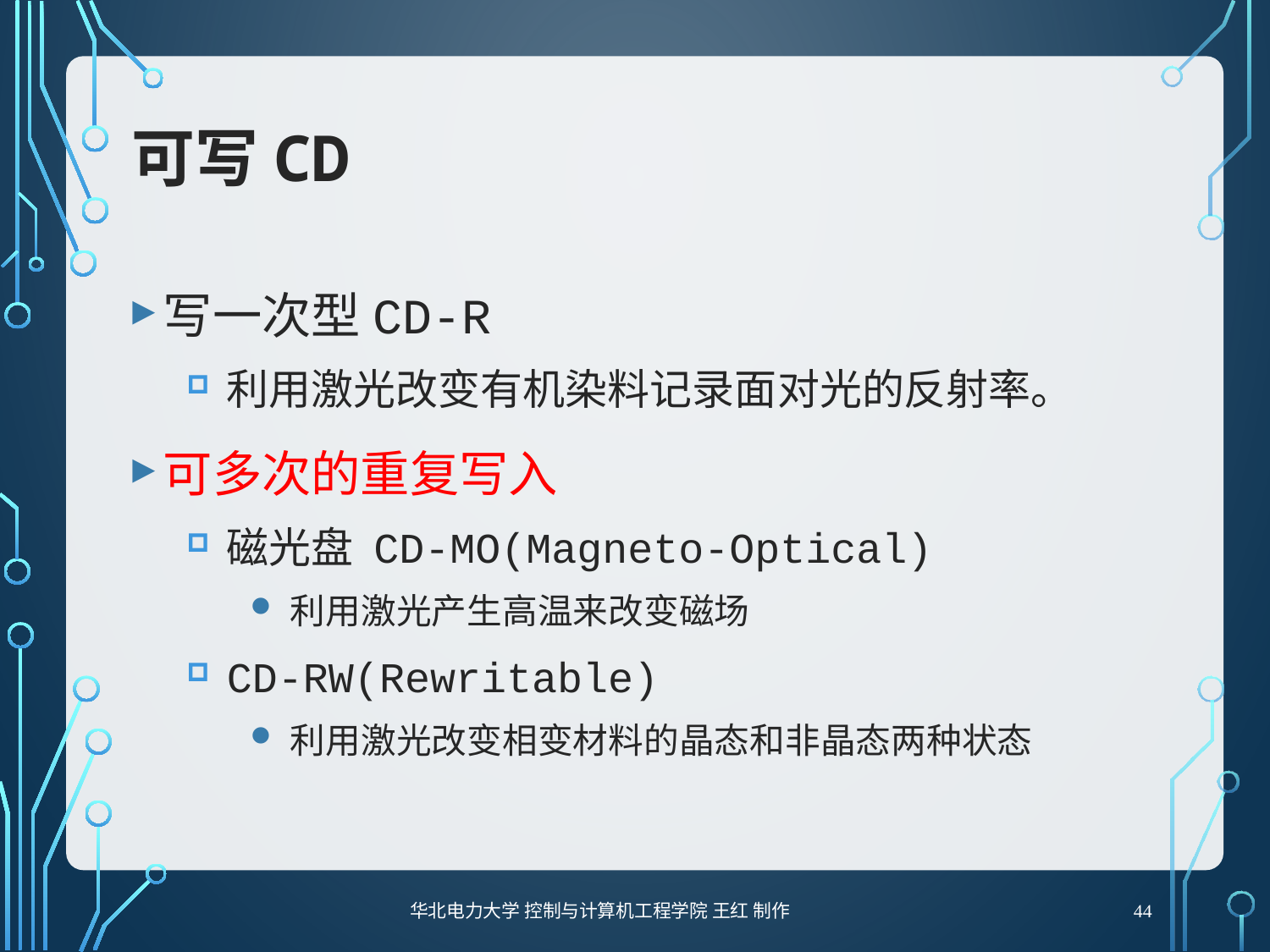

# 可写CD
写一次型CD-R
利用激光改变有机染料记录面对光的反射率。
可多次的重复写入
磁光盘 CD-MO(Magneto-Optical)
利用激光产生高温来改变磁场
CD-RW(Rewritable)
利用激光改变相变材料的晶态和非晶态两种状态
44
华北电力大学 控制与计算机工程学院 王红 制作